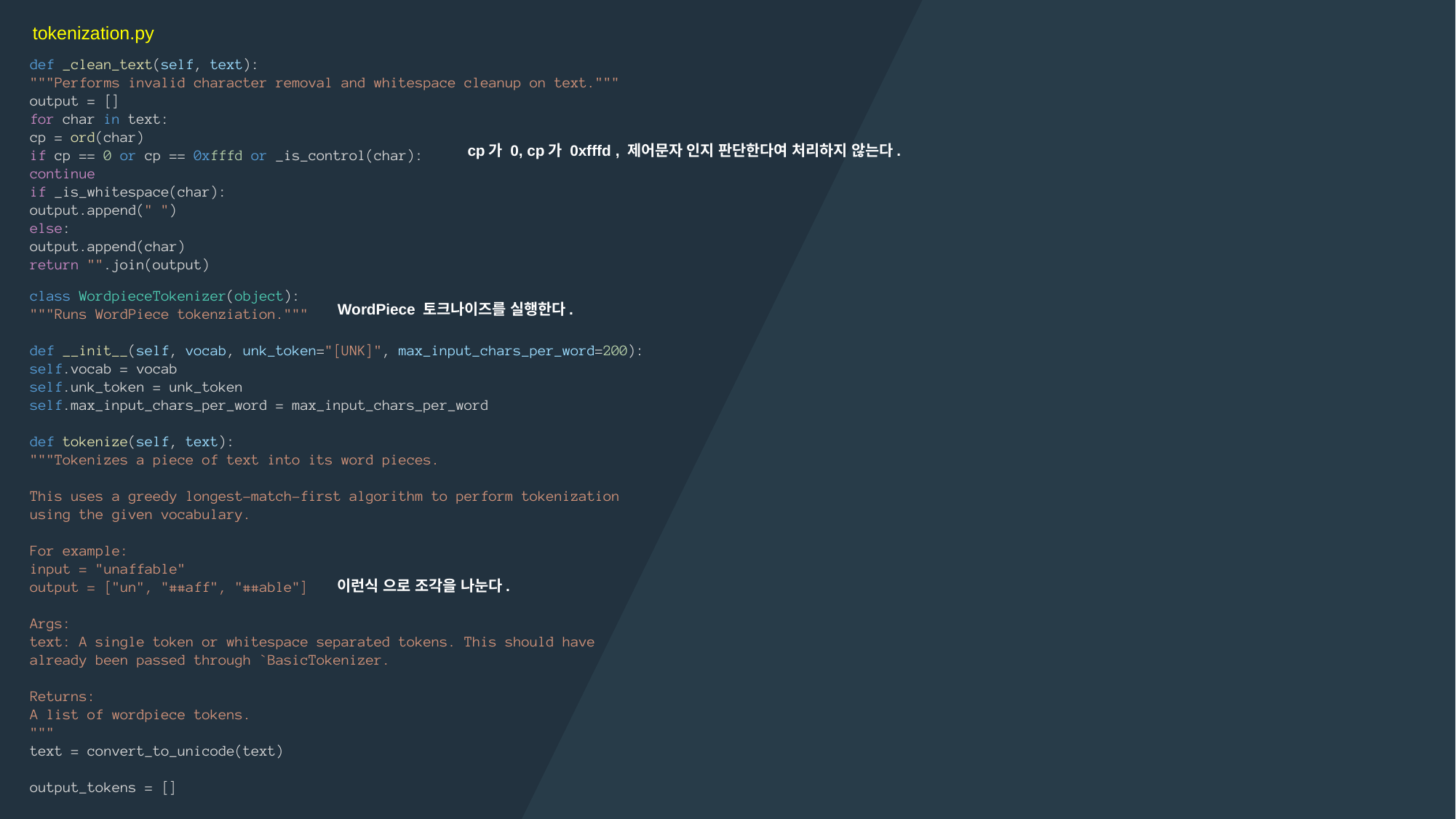

tokenization.py
def _clean_text(self, text):
"""Performs invalid character removal and whitespace cleanup on text."""
output = []
for char in text:
cp = ord(char)
if cp == 0 or cp == 0xfffd or _is_control(char):
continue
if _is_whitespace(char):
output.append(" ")
else:
output.append(char)
return "".join(output)
cp가 0, cp가 0xfffd , 제어문자 인지 판단한다여 처리하지 않는다.
class WordpieceTokenizer(object):
"""Runs WordPiece tokenziation."""
def __init__(self, vocab, unk_token="[UNK]", max_input_chars_per_word=200):
self.vocab = vocab
self.unk_token = unk_token
self.max_input_chars_per_word = max_input_chars_per_word
def tokenize(self, text):
"""Tokenizes a piece of text into its word pieces.
This uses a greedy longest-match-first algorithm to perform tokenization
using the given vocabulary.
For example:
input = "unaffable"
output = ["un", "##aff", "##able"]
Args:
text: A single token or whitespace separated tokens. This should have
already been passed through `BasicTokenizer.
Returns:
A list of wordpiece tokens.
"""
text = convert_to_unicode(text)
output_tokens = []
WordPiece 토크나이즈를 실행한다.
이런식 으로 조각을 나눈다.